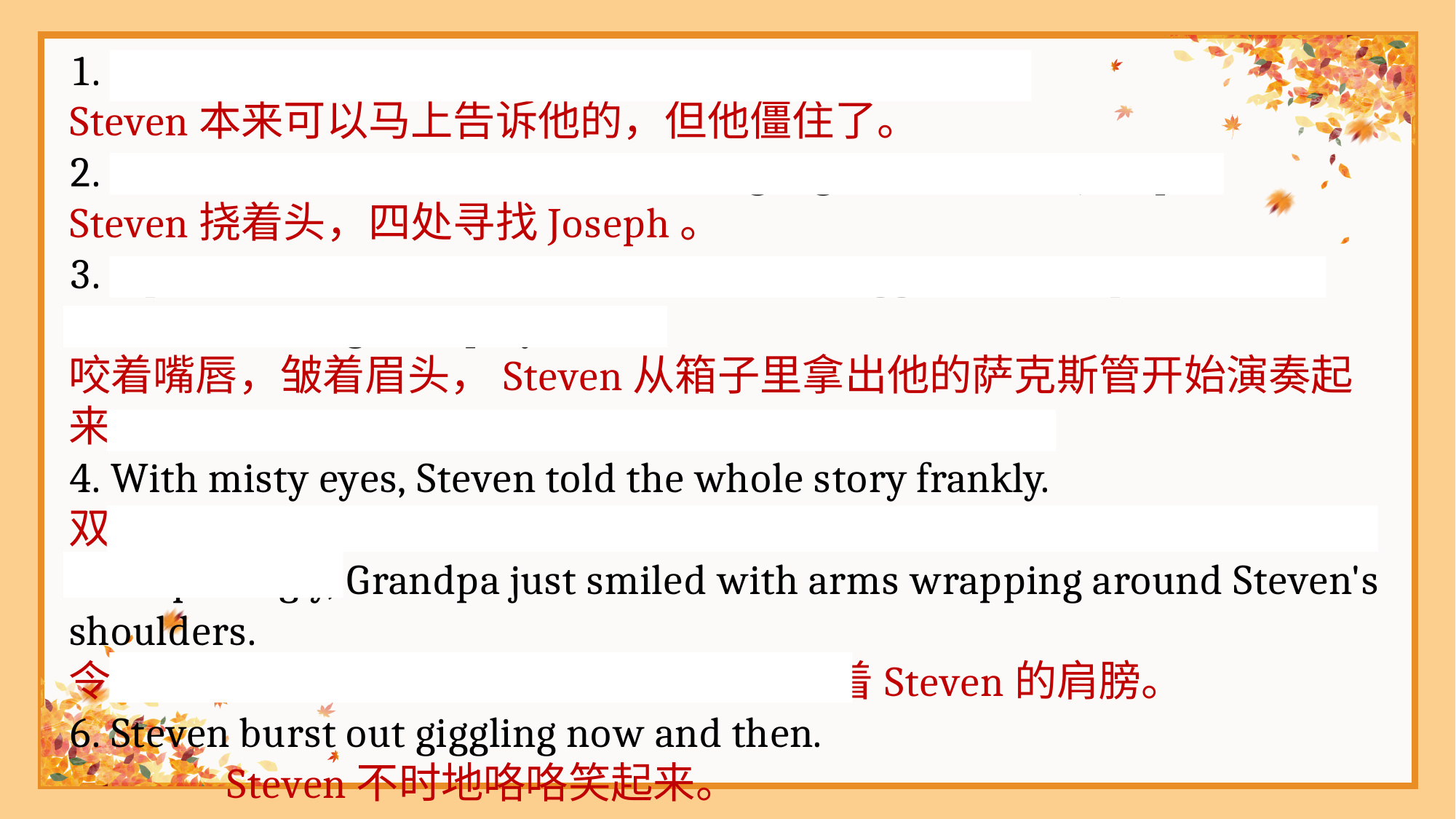

1. Steven could have told him right then, but he froze.
Steven本来可以马上告诉他的，但他僵住了。
2. Steven scratched his head, searching high and low for Joseph.
Steven挠着头，四处寻找Joseph。
3. Lips bitten, forehead wrinkled,  Sleven dragged his saxophone from the case and began to play.
咬着嘴唇，皱着眉头，Steven从箱子里拿出他的萨克斯管开始演奏起来。
4. With misty eyes, Steven told the whole story frankly.
双眼含泪，Steven坦率地讲述了整个故事。
5. Surprisingly, Grandpa just smiled with arms wrapping around Steven's shoulders.
令人惊讶的是，爷爷只是微笑着，双臂搂着Steven的肩膀。
6. Steven burst out giggling now and then.
                 Steven不时地咯咯笑起来。